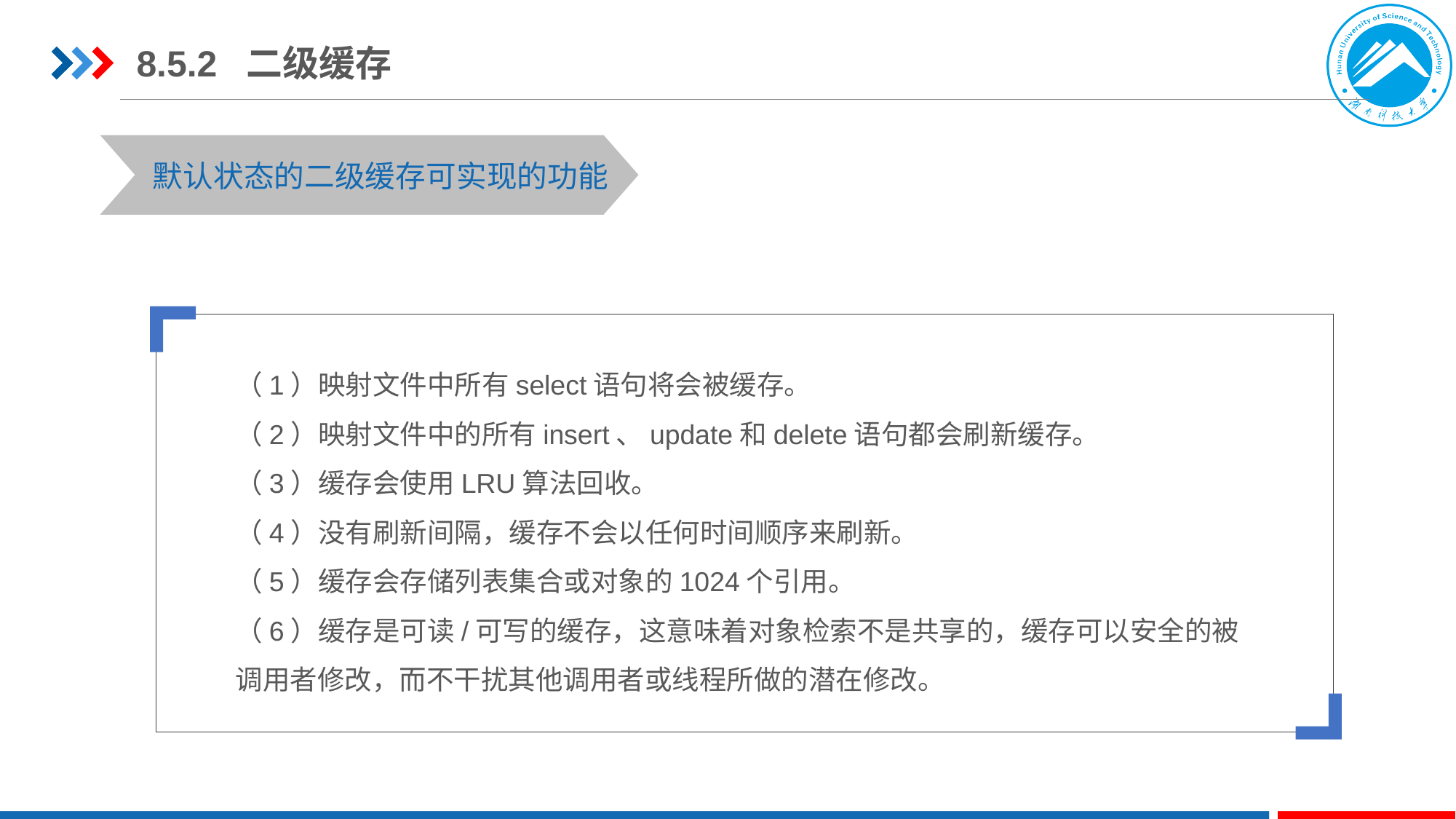

8.5.2  二级缓存

STEP  01
STEP  03
默认状态的二级缓存可实现的功能

（1）映射文件中所有select语句将会被缓存。
（2）映射文件中的所有insert、update和delete语句都会刷新缓存。
（3）缓存会使用LRU算法回收。
（4）没有刷新间隔，缓存不会以任何时间顺序来刷新。
（5）缓存会存储列表集合或对象的1024个引用。
（6）缓存是可读/可写的缓存，这意味着对象检索不是共享的，缓存可以安全的被调用者修改，而不干扰其他调用者或线程所做的潜在修改。